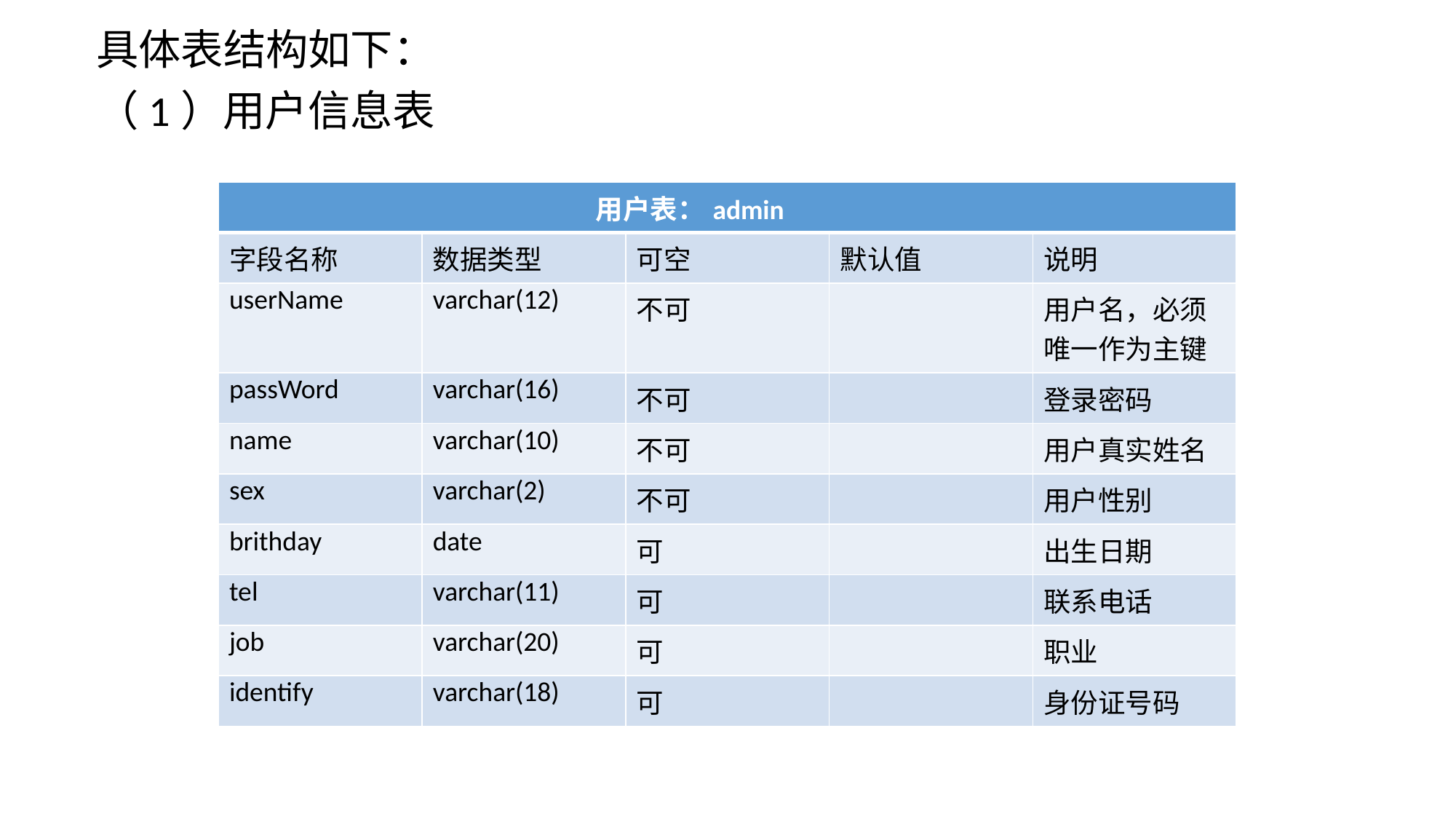

具体表结构如下：
（1）用户信息表
| 用户表：admin |  |  |  |  |
| --- | --- | --- | --- | --- |
| 字段名称 | 数据类型 | 可空 | 默认值 | 说明 |
| userName | varchar(12) | 不可 |  | 用户名，必须唯一作为主键 |
| passWord | varchar(16) | 不可 |  | 登录密码 |
| name | varchar(10) | 不可 |  | 用户真实姓名 |
| sex | varchar(2) | 不可 |  | 用户性别 |
| brithday | date | 可 |  | 出生日期 |
| tel | varchar(11) | 可 |  | 联系电话 |
| job | varchar(20) | 可 |  | 职业 |
| identify | varchar(18) | 可 |  | 身份证号码 |